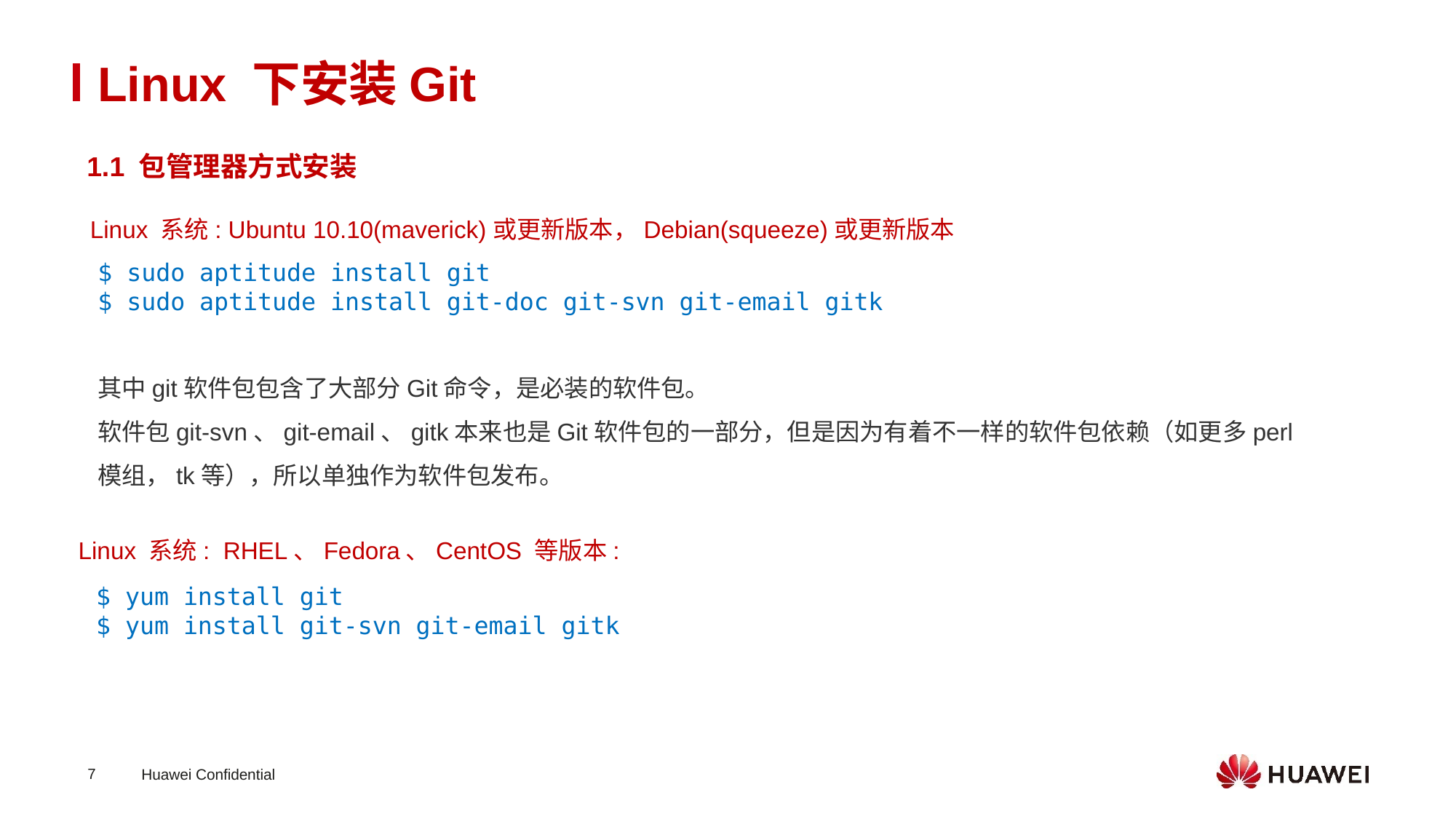

Linux 下安装Git
1.1 包管理器方式安装
Linux 系统: Ubuntu 10.10(maverick)或更新版本，Debian(squeeze)或更新版本
$ sudo aptitude install git
$ sudo aptitude install git-doc git-svn git-email gitk
其中git软件包包含了大部分Git命令，是必装的软件包。
软件包git-svn、git-email、gitk本来也是Git软件包的一部分，但是因为有着不一样的软件包依赖（如更多perl模组，tk等），所以单独作为软件包发布。
Linux 系统:  RHEL、Fedora、CentOS 等版本:
$ yum install git
$ yum install git-svn git-email gitk